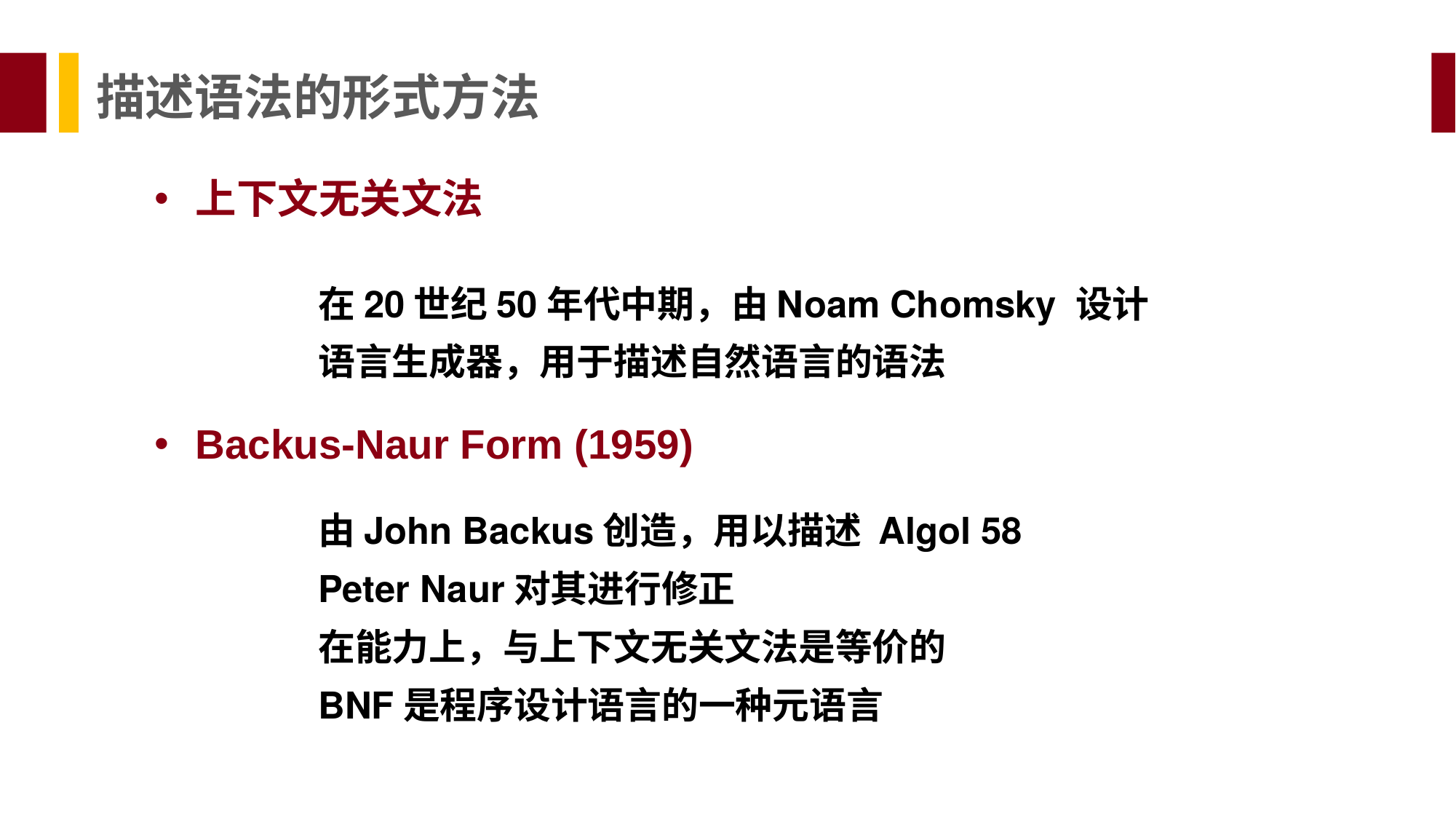

描述语法的形式方法
上下文无关文法

	在20世纪50年代中期，由Noam Chomsky 设计
	语言生成器，用于描述自然语言的语法

Backus-Naur Form (1959)

	由John Backus创造，用以描述 Algol 58
	Peter Naur对其进行修正
	在能力上，与上下文无关文法是等价的
	BNF是程序设计语言的一种元语言